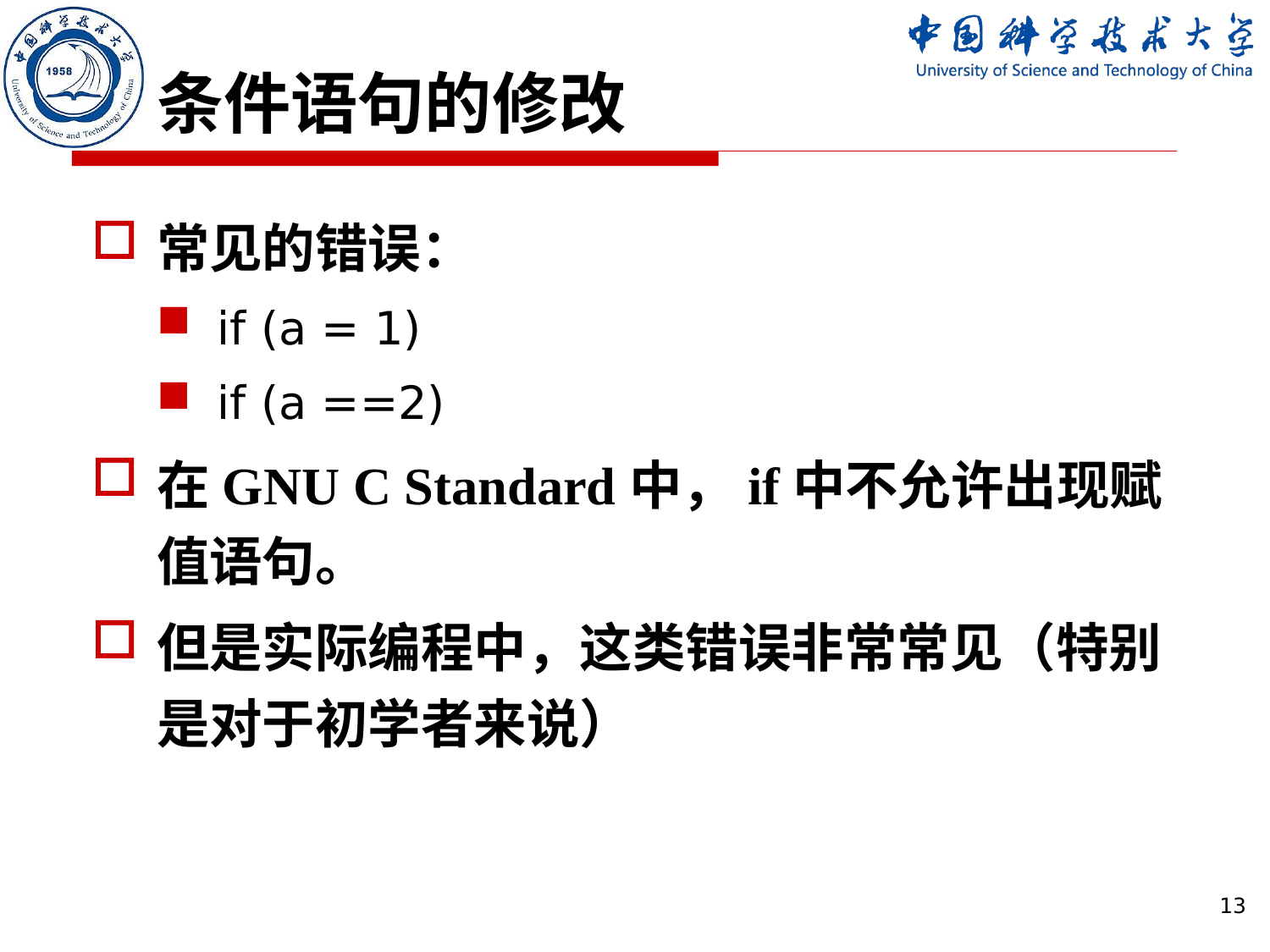

# 条件语句的修改
常见的错误：
if (a = 1)
if (a ==2)
在GNU C Standard中，if中不允许出现赋值语句。
但是实际编程中，这类错误非常常见（特别是对于初学者来说）

13